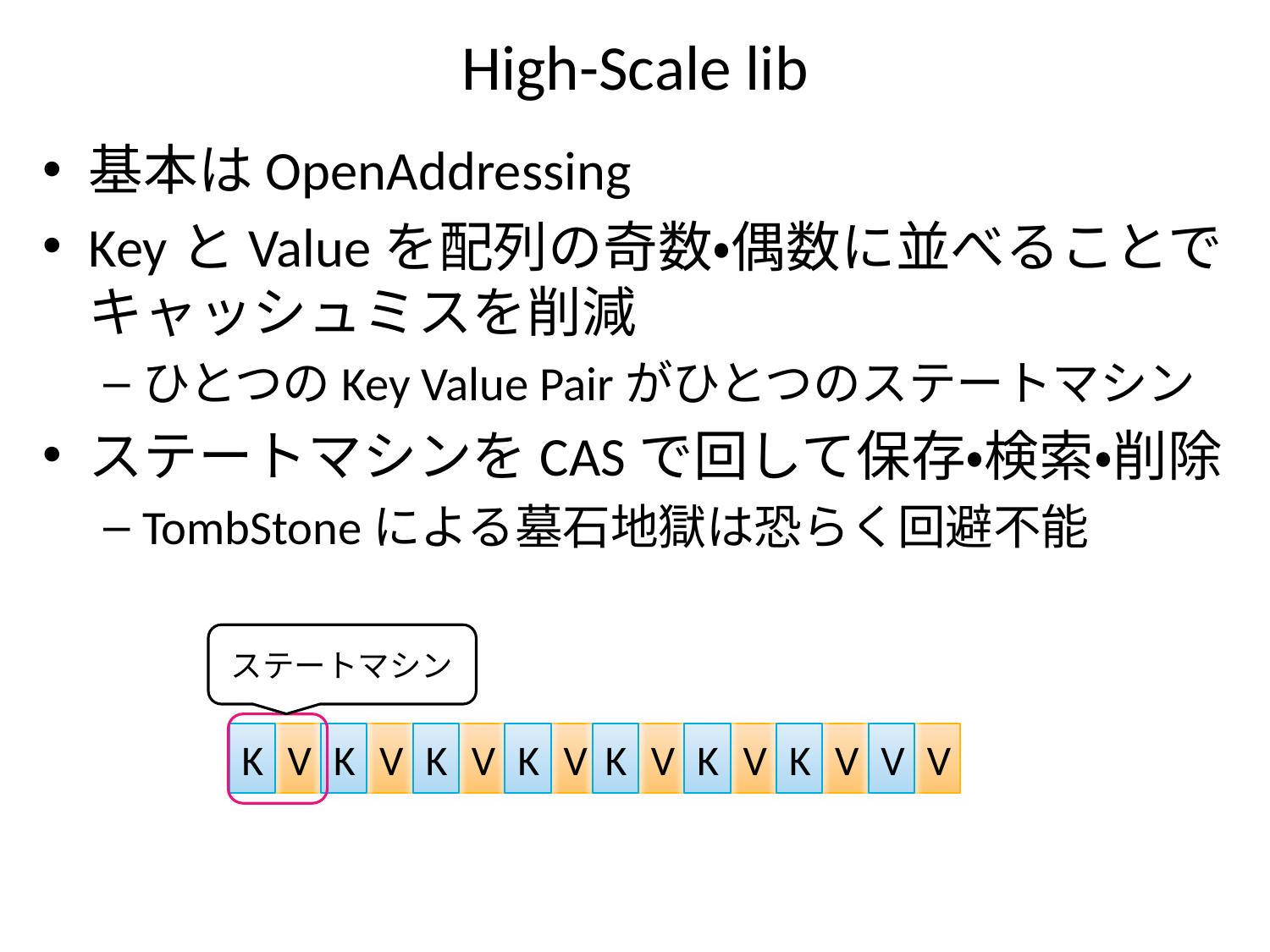

# High-Scale lib
基本はOpenAddressing
KeyとValueを配列の奇数・偶数に並べることでキャッシュミスを削減
ひとつのKey Value Pairがひとつのステートマシン
ステートマシンをCASで回して保存・検索・削除
TombStoneによる墓石地獄は恐らく回避不能
ステートマシン

K
V
K
V
K
V
K
V
K
V
K
V
K
V
V
V